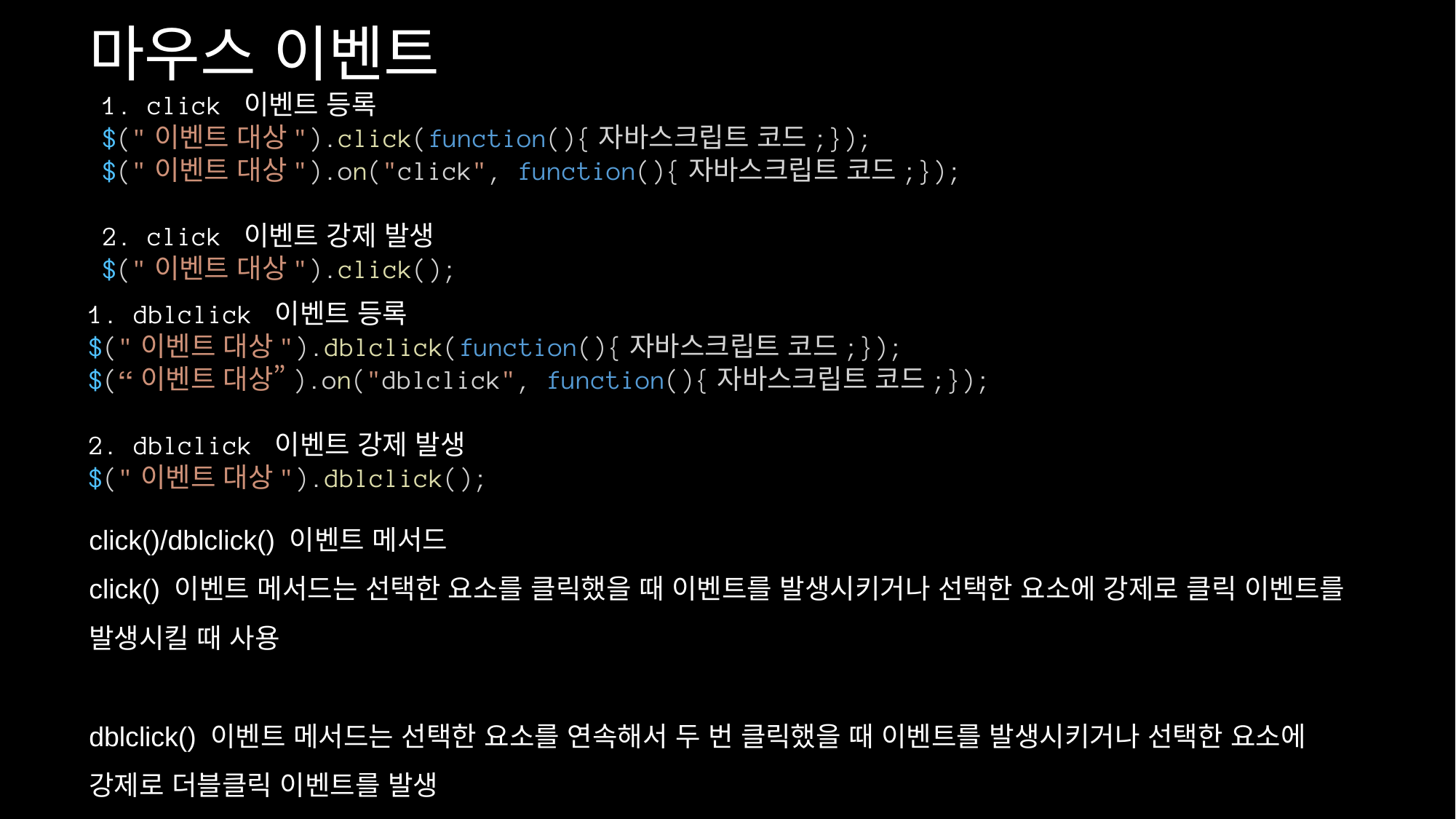

마우스 이벤트
1. click 이벤트 등록
$("이벤트 대상").click(function(){자바스크립트 코드;});
$("이벤트 대상").on("click", function(){자바스크립트 코드;});

2. click 이벤트 강제 발생
$("이벤트 대상").click();
1. dblclick 이벤트 등록
$("이벤트 대상").dblclick(function(){자바스크립트 코드;});
$(“이벤트 대상”).on("dblclick", function(){자바스크립트 코드;});

2. dblclick 이벤트 강제 발생
$("이벤트 대상").dblclick();
click()/dblclick() 이벤트 메서드
click() 이벤트 메서드는 선택한 요소를 클릭했을 때 이벤트를 발생시키거나 선택한 요소에 강제로 클릭 이벤트를 발생시킬 때 사용

dblclick() 이벤트 메서드는 선택한 요소를 연속해서 두 번 클릭했을 때 이벤트를 발생시키거나 선택한 요소에 강제로 더블클릭 이벤트를 발생